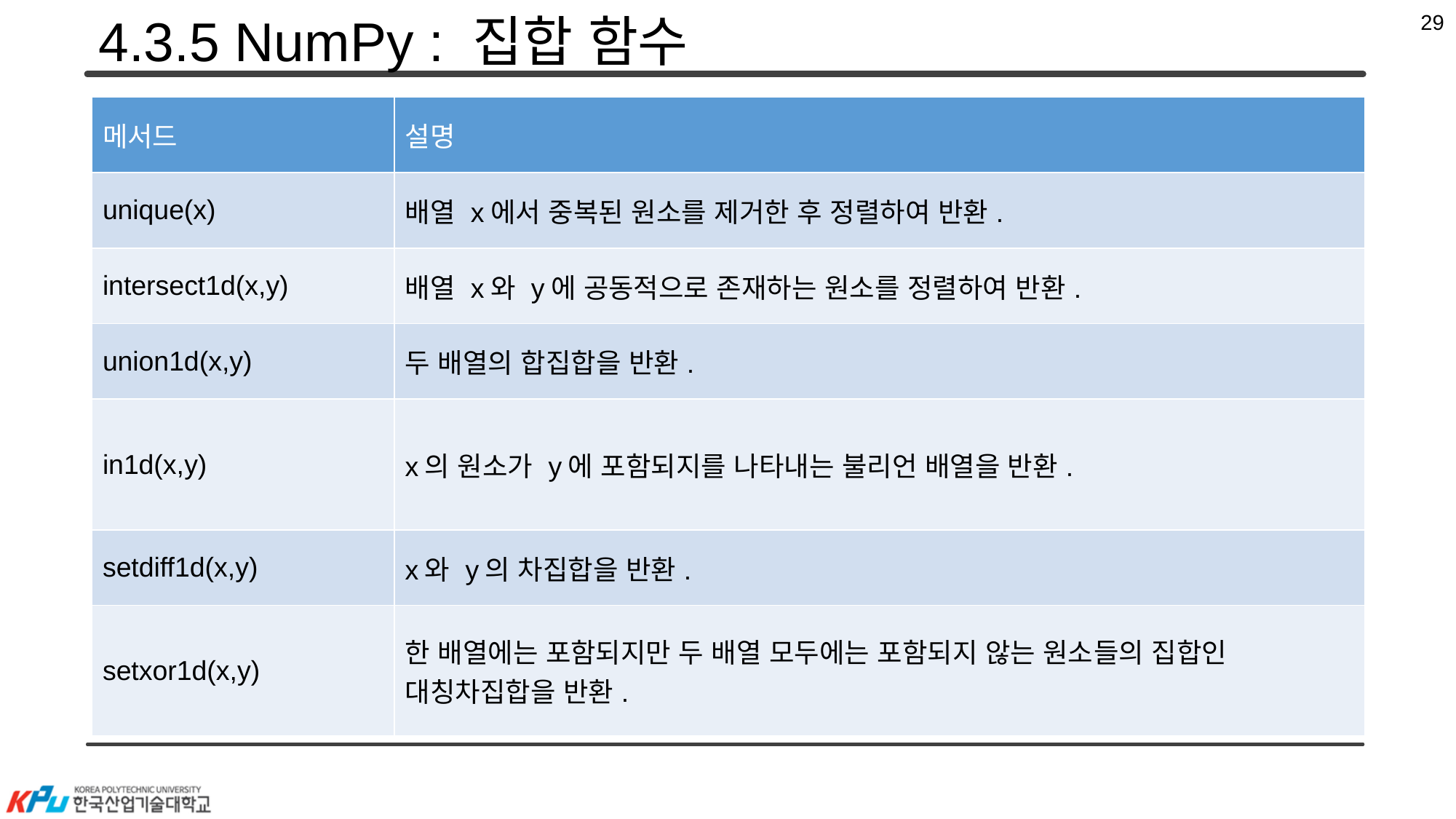

29
# 4.3.5 NumPy : 집합 함수
| 메서드 | 설명 |
| --- | --- |
| unique(x) | 배열 x에서 중복된 원소를 제거한 후 정렬하여 반환. |
| intersect1d(x,y) | 배열 x와 y에 공동적으로 존재하는 원소를 정렬하여 반환. |
| union1d(x,y) | 두 배열의 합집합을 반환. |
| in1d(x,y) | x의 원소가 y에 포함되지를 나타내는 불리언 배열을 반환. |
| setdiff1d(x,y) | x와 y의 차집합을 반환. |
| setxor1d(x,y) | 한 배열에는 포함되지만 두 배열 모두에는 포함되지 않는 원소들의 집합인 대칭차집합을 반환. |